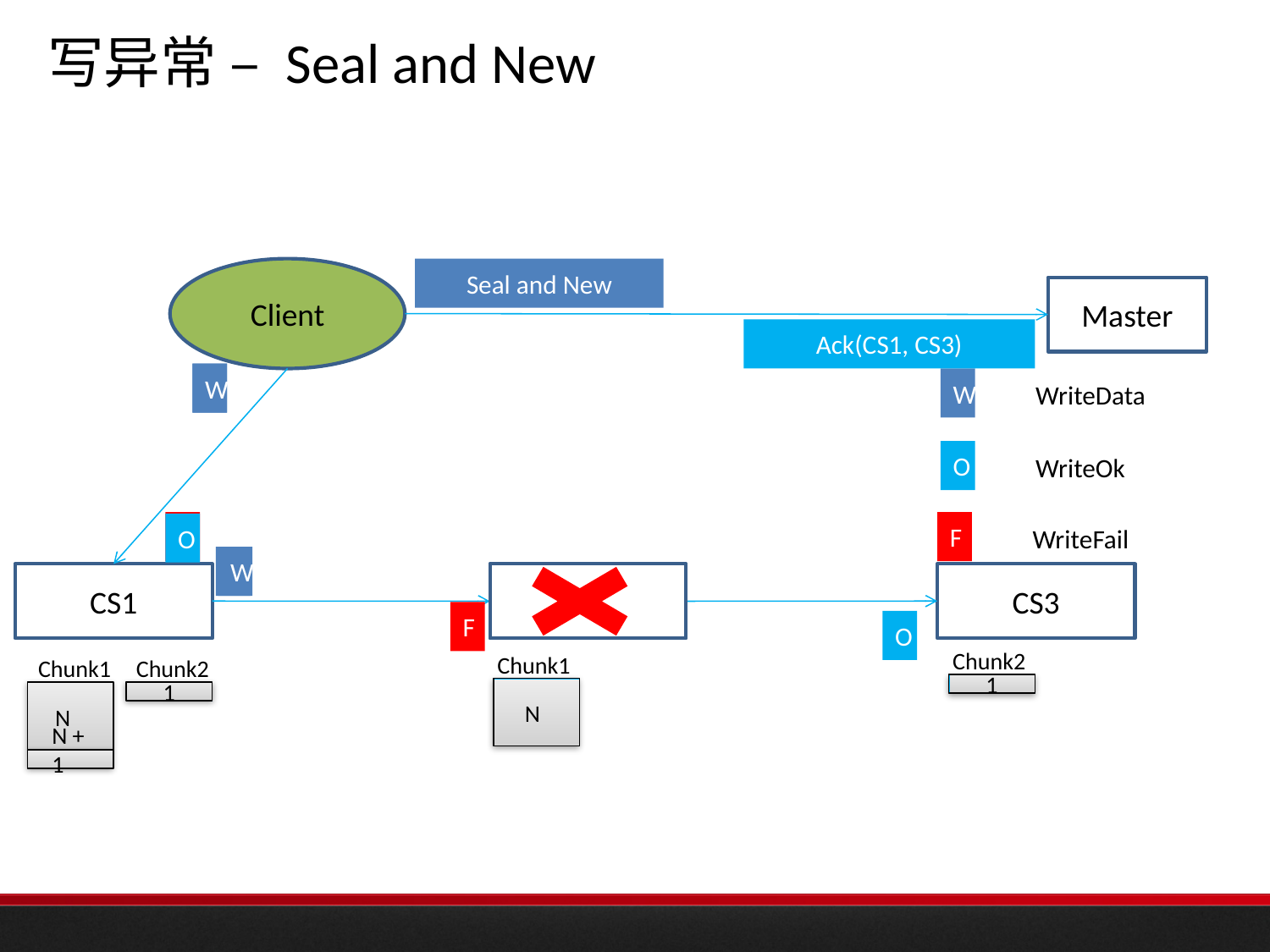

# 写异常 – Seal and New

Client
Seal and New
Master
Ack(CS1, CS3)
W
W
W
WriteData
O
WriteOk
F
F
WriteFail
O
W
W

CS1

CS3
CS2
F
O
Chunk2
Chunk1
Chunk1
Chunk2
1

1
N
N
N + 1